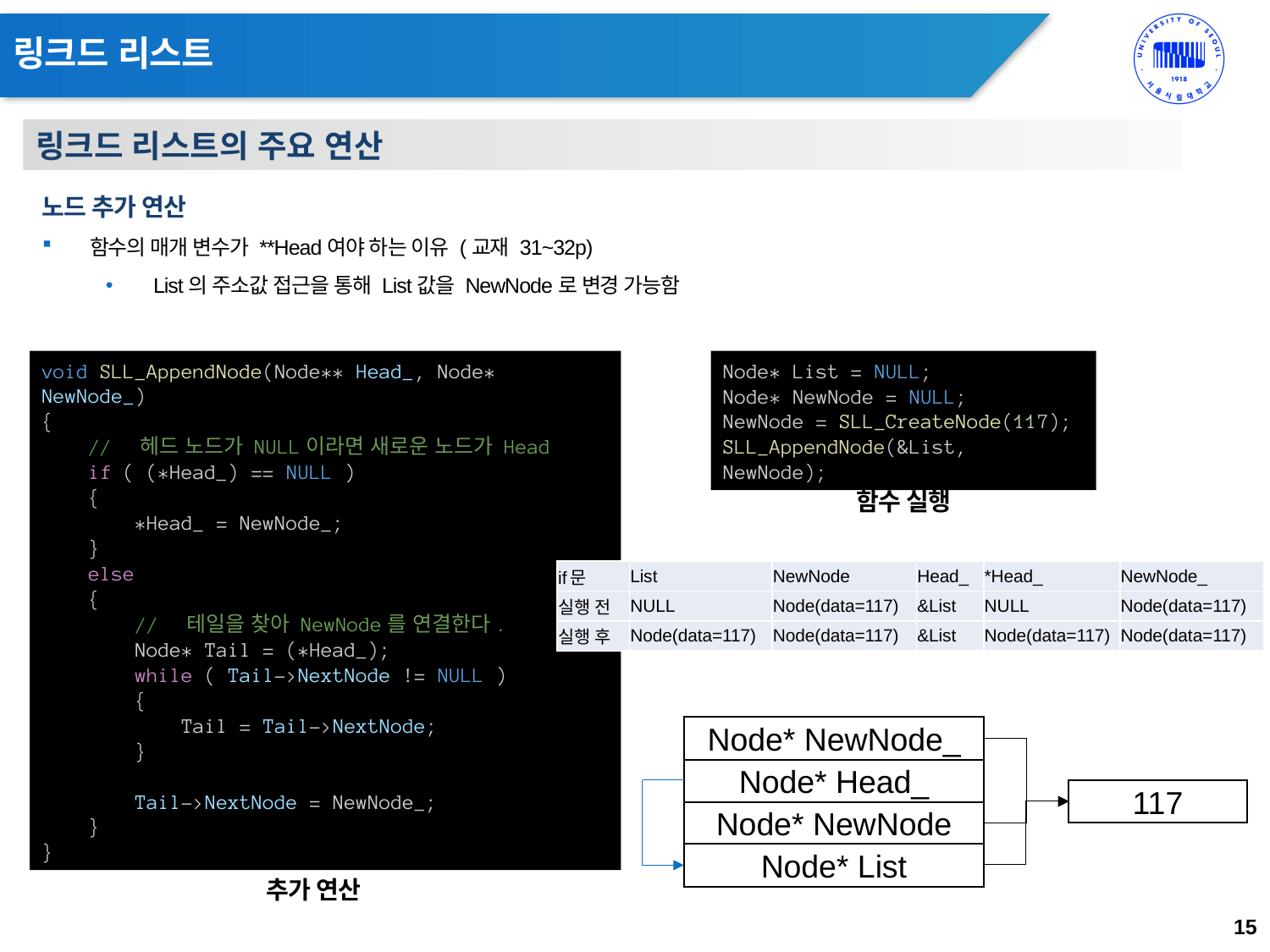

# 링크드 리스트
링크드 리스트의 주요 연산
노드 추가 연산
함수의 매개 변수가 **Head여야 하는 이유 (교재 31~32p)
List의 주소값 접근을 통해 List값을 NewNode로 변경 가능함
void SLL_AppendNode(Node** Head_, Node* NewNode_)
{
    //  헤드 노드가 NULL이라면 새로운 노드가 Head
    if ( (*Head_) == NULL )
    {
        *Head_ = NewNode_;
    }
    else
    {
        //  테일을 찾아 NewNode를 연결한다.
        Node* Tail = (*Head_);
        while ( Tail->NextNode != NULL )
        {
            Tail = Tail->NextNode;
        }
        Tail->NextNode = NewNode_;
    }
}
Node* List = NULL;
Node* NewNode = NULL;
NewNode = SLL_CreateNode(117);
SLL_AppendNode(&List, NewNode);
함수 실행
| if문 | List | NewNode | Head\_ | \*Head\_ | NewNode\_ |
| --- | --- | --- | --- | --- | --- |
| 실행 전 | NULL | Node(data=117) | &List | NULL | Node(data=117) |
| 실행 후 | Node(data=117) | Node(data=117) | &List | Node(data=117) | Node(data=117) |
Node* NewNode_
Node* Head_
117
Node* NewNode
Node* List
추가 연산
15